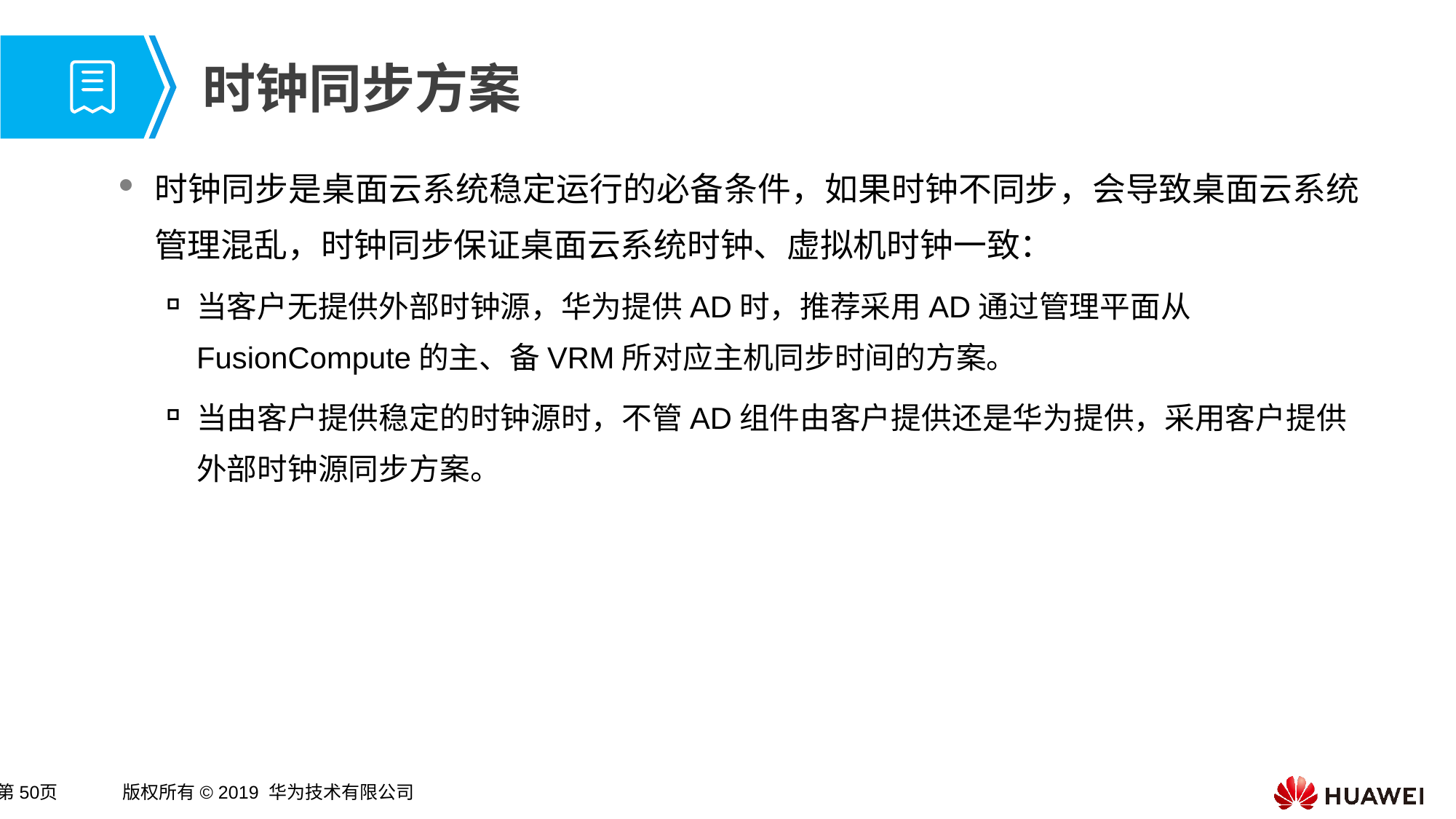

# 时钟同步方案
时钟同步是桌面云系统稳定运行的必备条件，如果时钟不同步，会导致桌面云系统管理混乱，时钟同步保证桌面云系统时钟、虚拟机时钟一致：
当客户无提供外部时钟源，华为提供AD时，推荐采用AD通过管理平面从FusionCompute的主、备VRM所对应主机同步时间的方案。
当由客户提供稳定的时钟源时，不管AD组件由客户提供还是华为提供，采用客户提供外部时钟源同步方案。